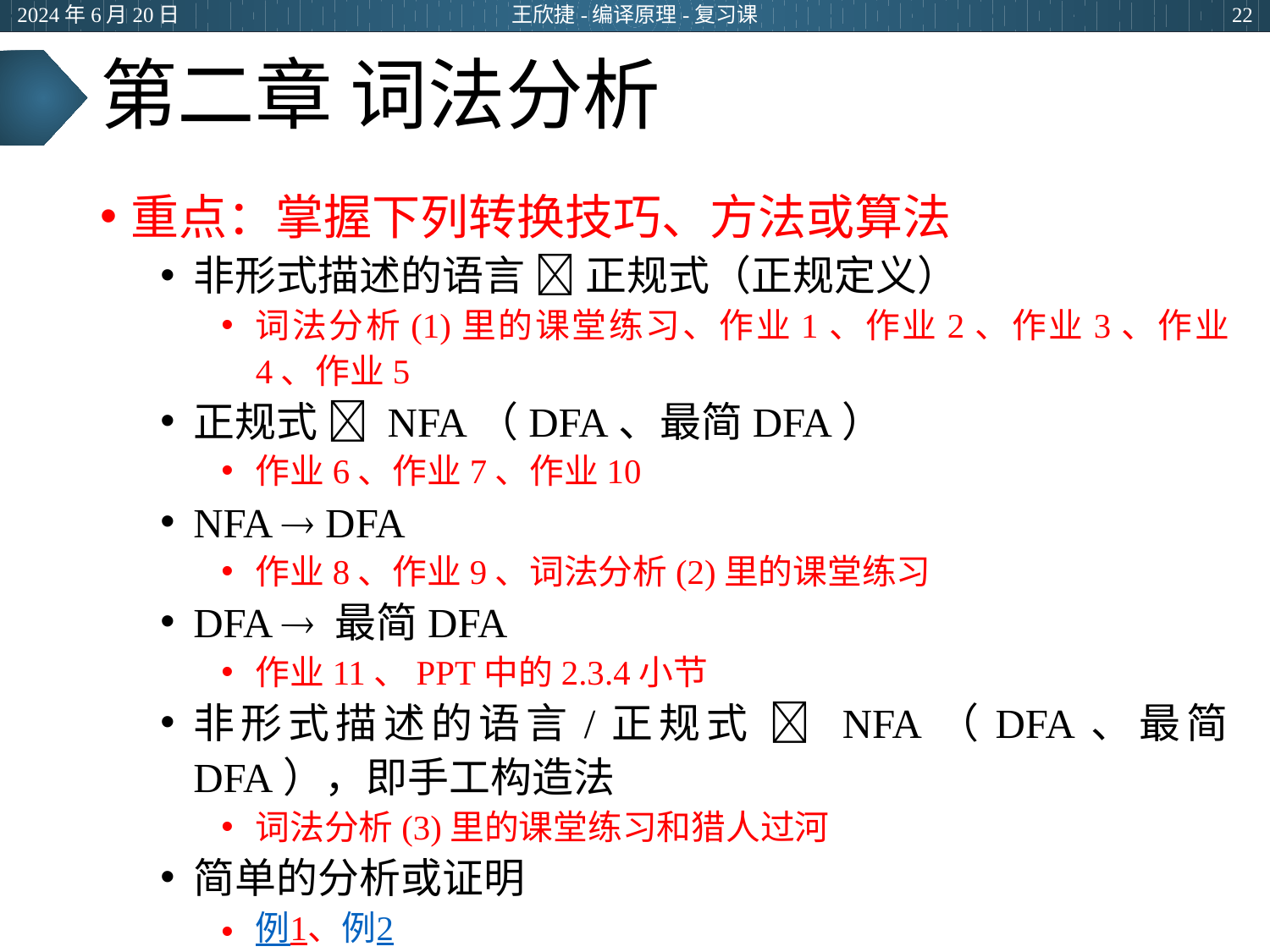

2024年6月20日
王欣捷-编译原理-复习课
22
# 第二章 词法分析
重点：掌握下列转换技巧、方法或算法
非形式描述的语言 ↔ 正规式（正规定义）
词法分析(1)里的课堂练习、作业1、作业2、作业3、作业4、作业5
正规式 → NFA（DFA、最简DFA）
作业6、作业7、作业10
NFA → DFA
作业8、作业9、词法分析(2)里的课堂练习
DFA → 最简DFA
作业11、PPT中的2.3.4小节
非形式描述的语言/正规式 ↔ NFA（DFA、最简DFA），即手工构造法
词法分析(3)里的课堂练习和猎人过河
简单的分析或证明
例1、例2